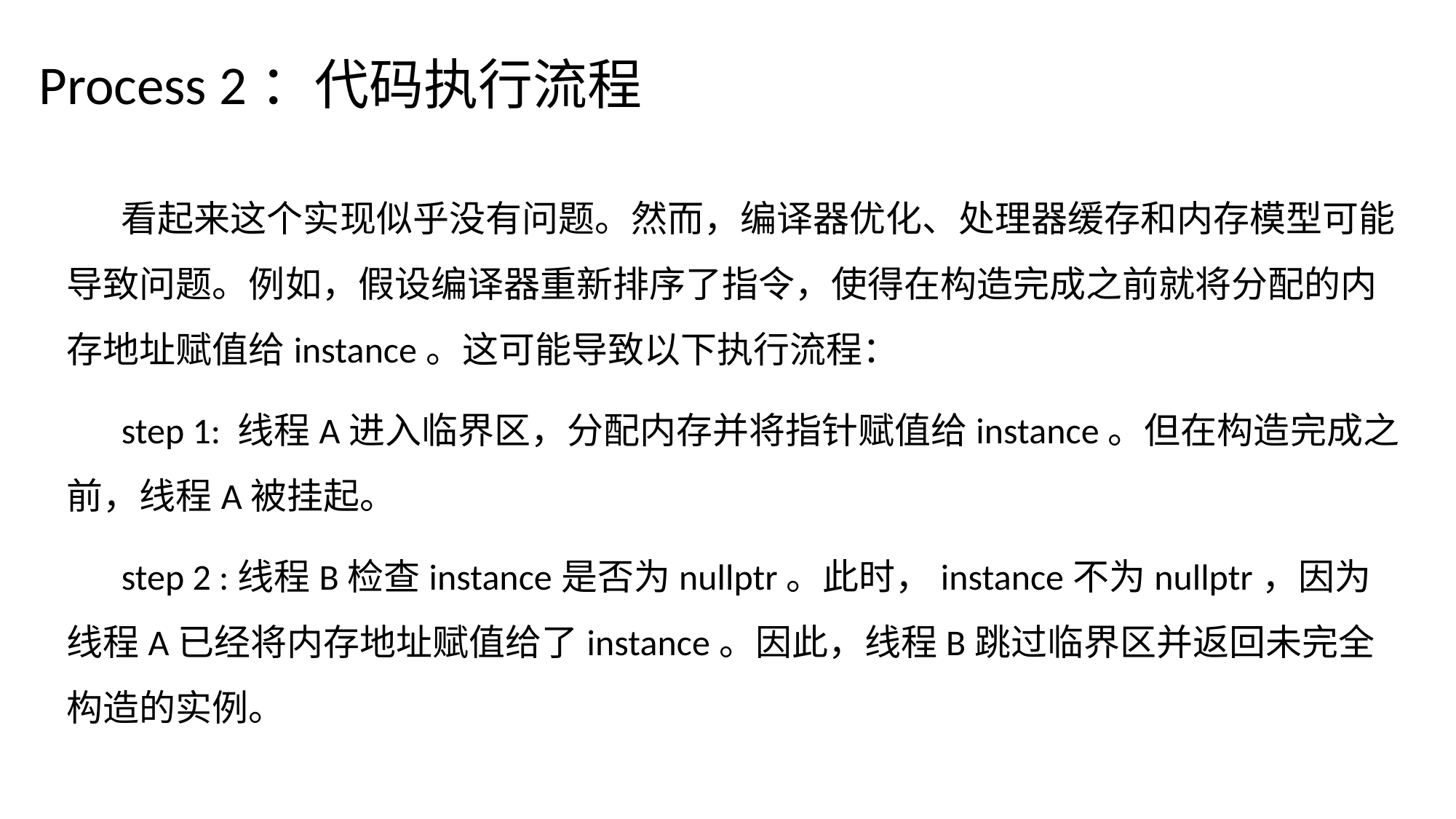

# Process 2：代码执行流程
看起来这个实现似乎没有问题。然而，编译器优化、处理器缓存和内存模型可能导致问题。例如，假设编译器重新排序了指令，使得在构造完成之前就将分配的内存地址赋值给instance。这可能导致以下执行流程：
step 1: 线程A进入临界区，分配内存并将指针赋值给instance。但在构造完成之前，线程A被挂起。
step 2 :线程B检查instance是否为nullptr。此时，instance不为nullptr，因为线程A已经将内存地址赋值给了instance。因此，线程B跳过临界区并返回未完全构造的实例。